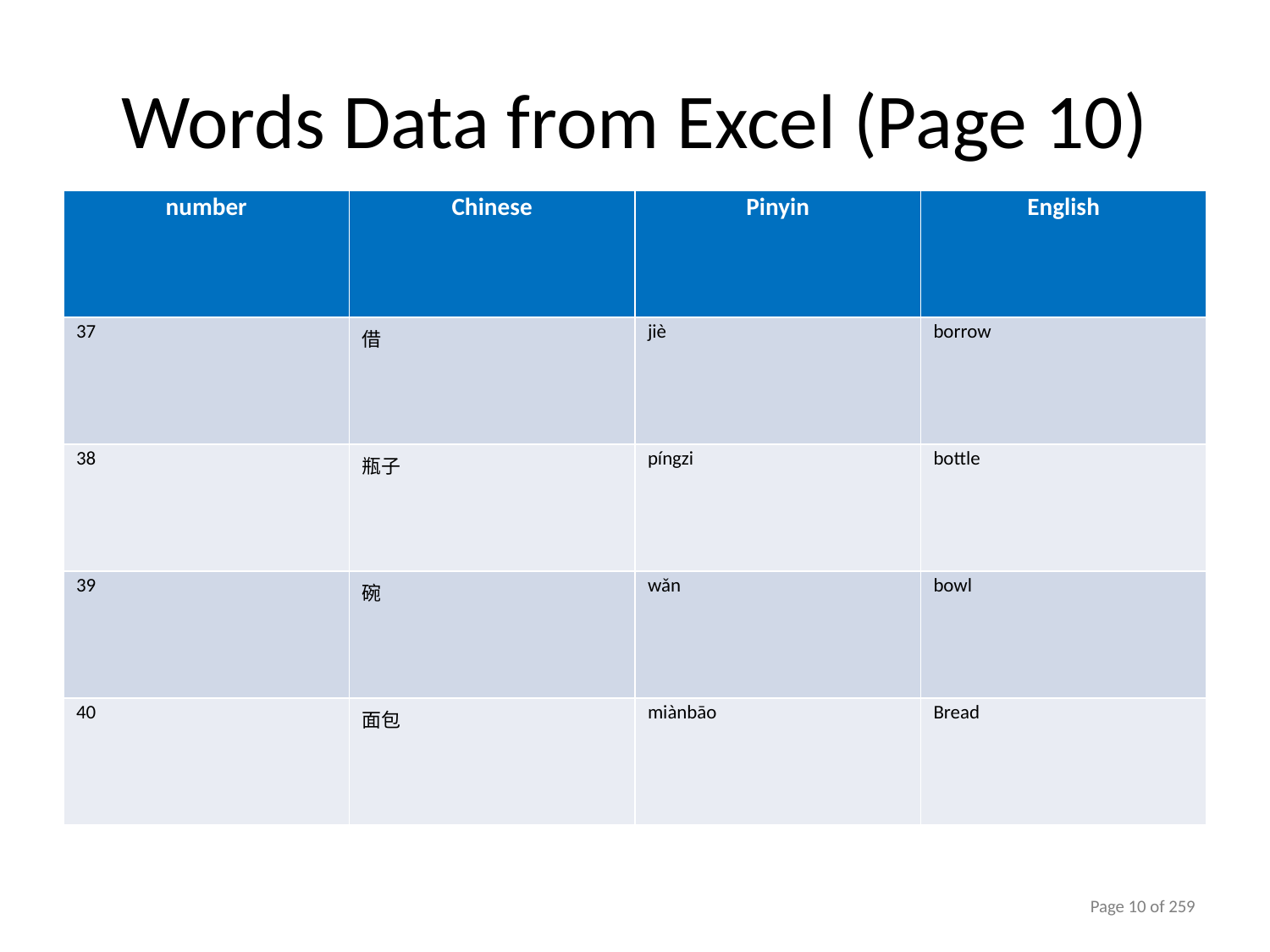

# Words Data from Excel (Page 10)
| number | Chinese | Pinyin | English |
| --- | --- | --- | --- |
| 37 | 借 | jiè | borrow |
| 38 | 瓶子 | píngzi | bottle |
| 39 | 碗 | wǎn | bowl |
| 40 | 面包 | miànbāo | Bread |

Page 10 of 259